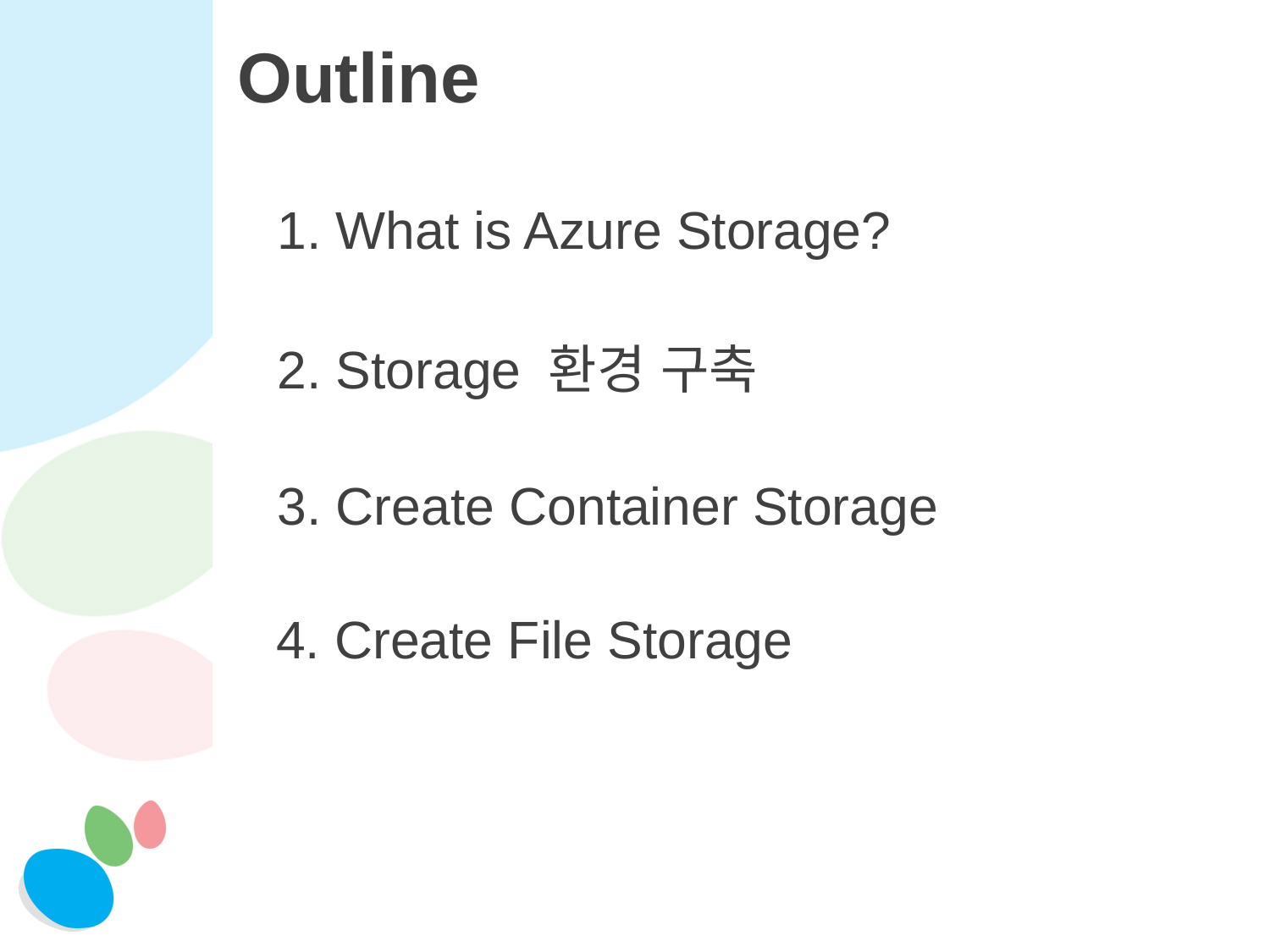

# Outline
1. What is Azure Storage?
2. Storage 환경 구축
3. Create Container Storage
4. Create File Storage